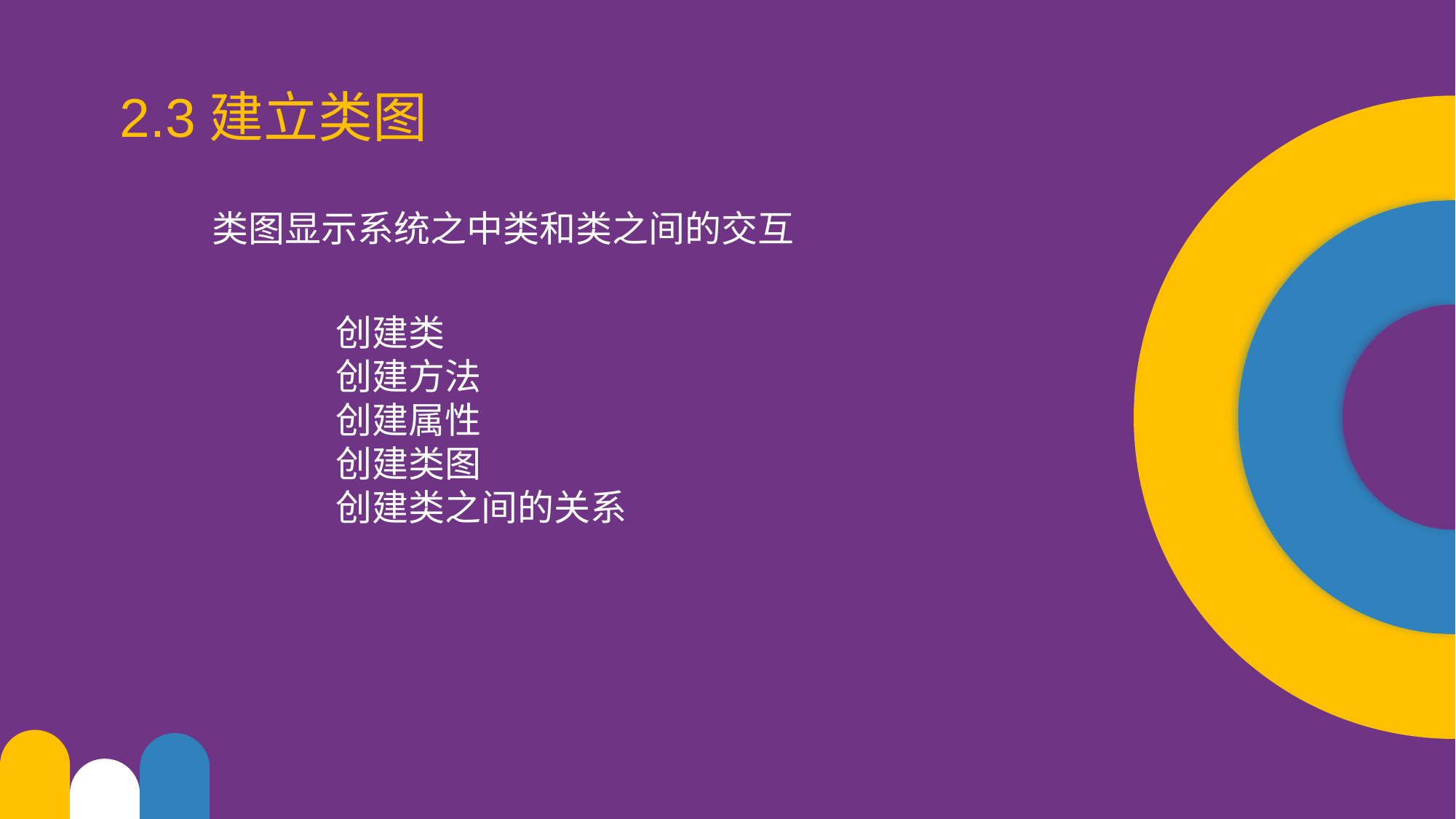

2.3建立类图

类图显示系统之中类和类之间的交互
创建类
创建方法
创建属性
创建类图
创建类之间的关系